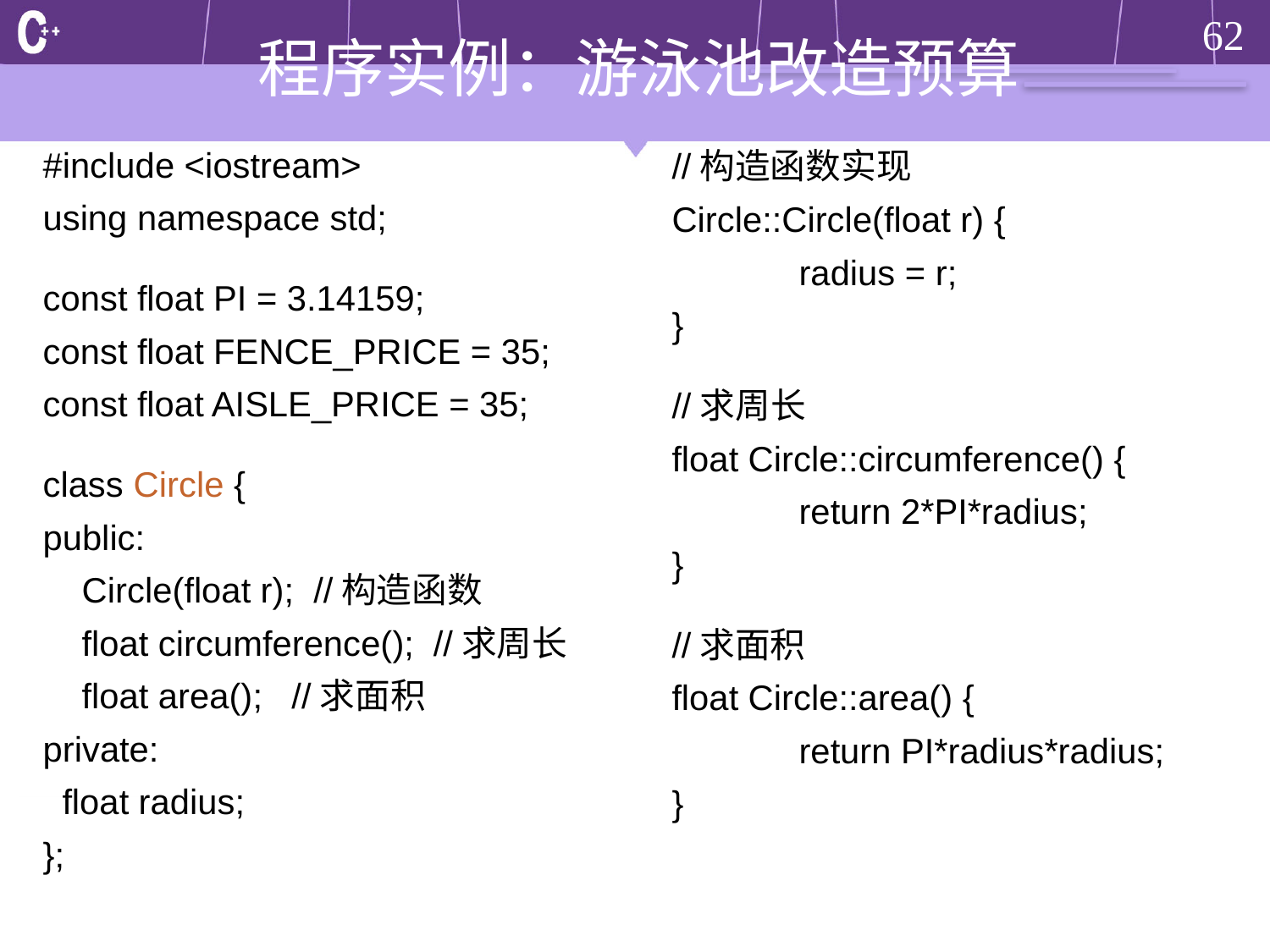

# 程序实例：游泳池改造预算
#include <iostream>
using namespace std;

const float PI = 3.14159;
const float FENCE_PRICE = 35;
const float AISLE_PRICE = 35;

class Circle {
public:
    Circle(float r);  //构造函数
    float circumference();  //求周长
    float area();   //求面积
private:
  float radius;
};
//构造函数实现
Circle::Circle(float r) {
	radius = r;
}

//求周长
float Circle::circumference() {
	return 2*PI*radius;
}

//求面积
float Circle::area() {
	return PI*radius*radius;
}